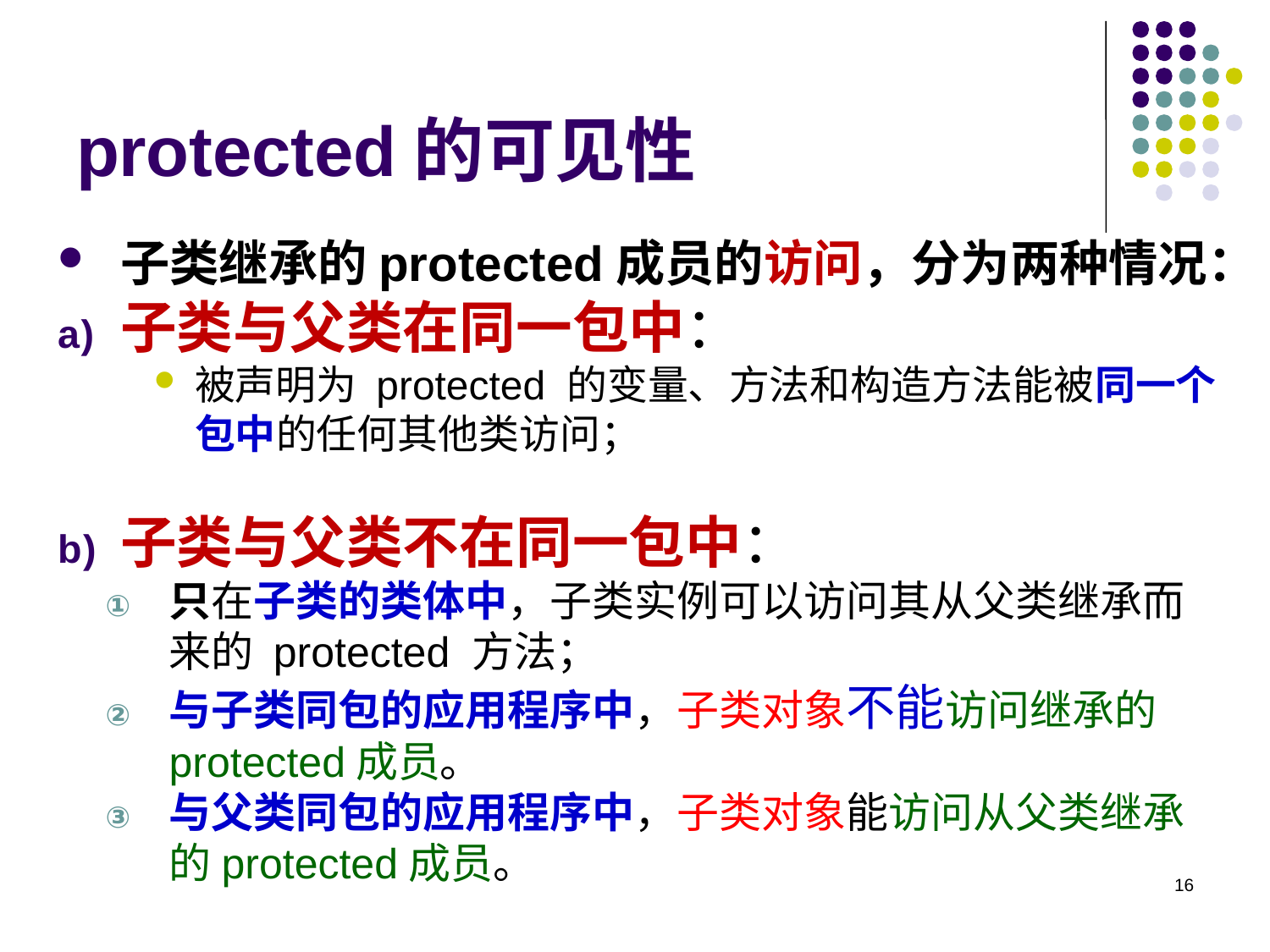

# protected的可见性
子类继承的protected成员的访问，分为两种情况：
子类与父类在同一包中：
被声明为 protected 的变量、方法和构造方法能被同一个包中的任何其他类访问；

子类与父类不在同一包中：
只在子类的类体中，子类实例可以访问其从父类继承而来的 protected 方法；
与子类同包的应用程序中，子类对象不能访问继承的protected成员。
与父类同包的应用程序中，子类对象能访问从父类继承的protected成员。

16